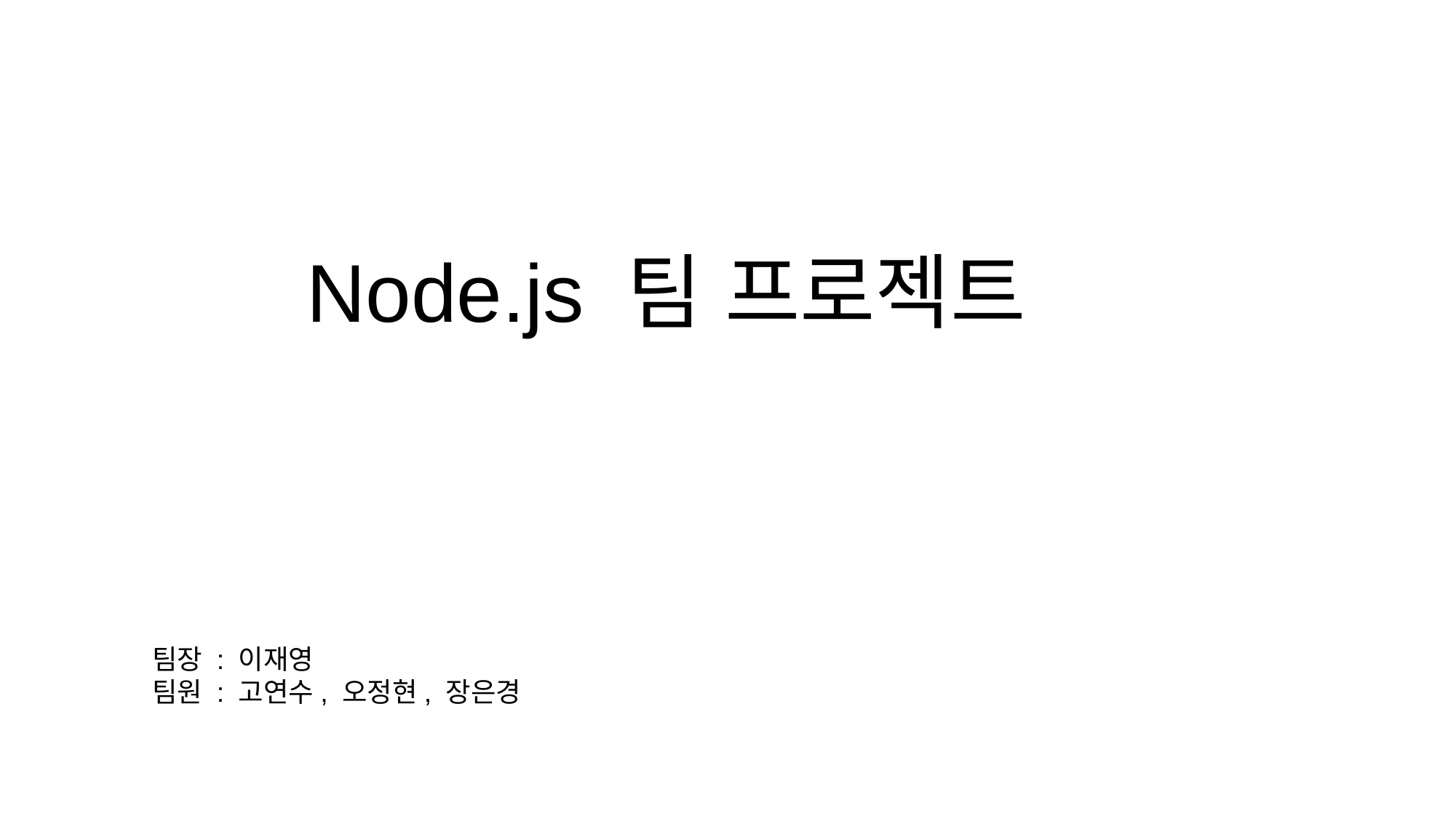

Node.js 팀 프로젝트
팀장 : 이재영
팀원 : 고연수, 오정현, 장은경